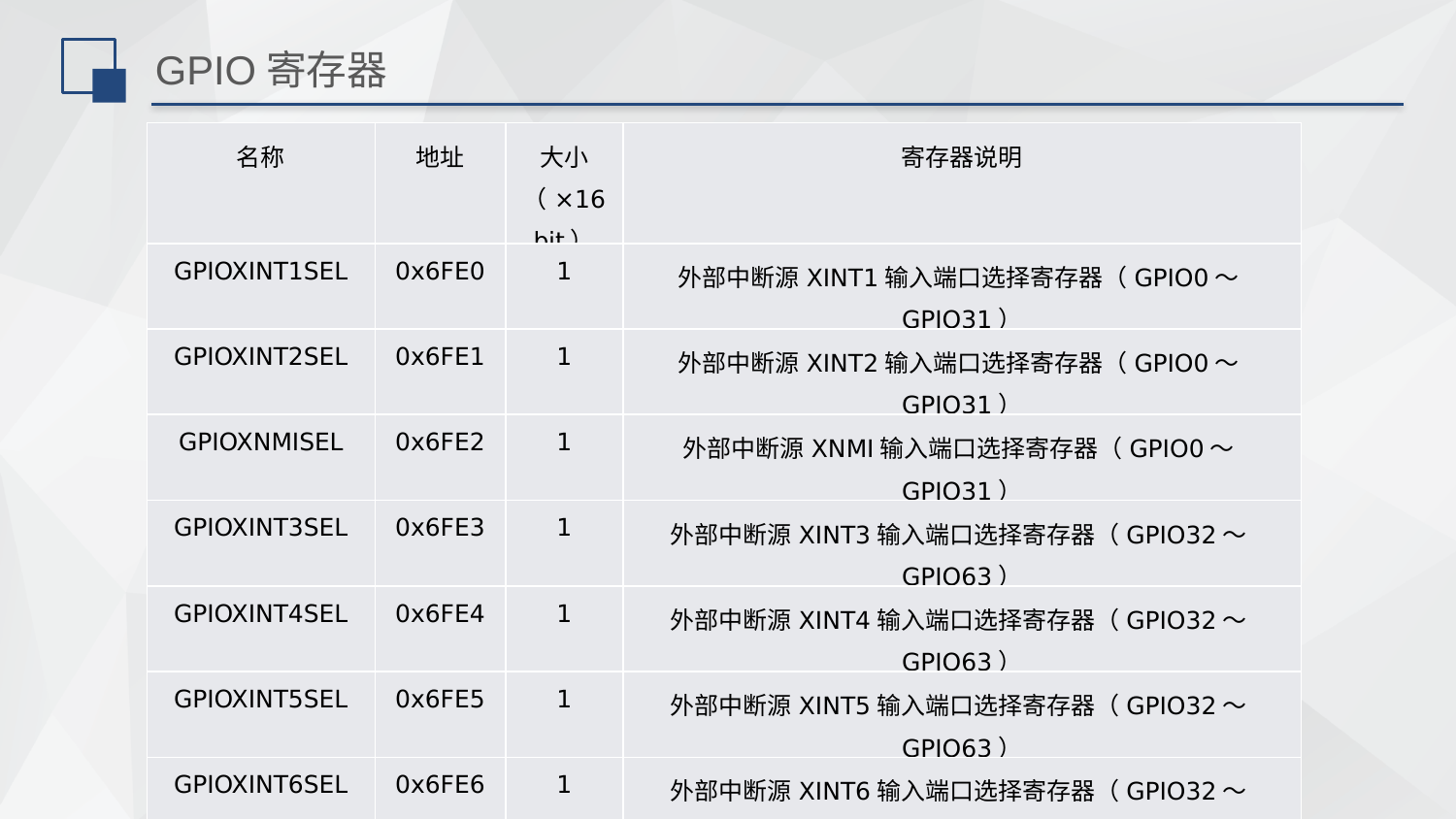

# GPIO寄存器
| 名称 | 地址 | 大小（×16bit） | 寄存器说明 |
| --- | --- | --- | --- |
| GPIOXINT1SEL | 0x6FE0 | 1 | 外部中断源XINT1输入端口选择寄存器（GPIO0～GPIO31） |
| GPIOXINT2SEL | 0x6FE1 | 1 | 外部中断源XINT2输入端口选择寄存器（GPIO0～GPIO31） |
| GPIOXNMISEL | 0x6FE2 | 1 | 外部中断源XNMI输入端口选择寄存器（GPIO0～GPIO31） |
| GPIOXINT3SEL | 0x6FE3 | 1 | 外部中断源XINT3输入端口选择寄存器（GPIO32～GPIO63） |
| GPIOXINT4SEL | 0x6FE4 | 1 | 外部中断源XINT4输入端口选择寄存器（GPIO32～GPIO63） |
| GPIOXINT5SEL | 0x6FE5 | 1 | 外部中断源XINT5输入端口选择寄存器（GPIO32～GPIO63） |
| GPIOXINT6SEL | 0x6FE6 | 1 | 外部中断源XINT6输入端口选择寄存器（GPIO32～GPIO63） |
| GPIOXINT7SEL | 0x6FE7 | 1 | 外部中断源XINT7输入端口选择寄存器（GPIO32～GPIO63） |
| GPIOLPMSEL | 0x6FE8 | 1 | 低功耗模式唤醒输入端口选择寄存器（GPIO0～GPIO31） |
表6-3 GPIO外部中断源及低功耗模式唤醒选择寄存器